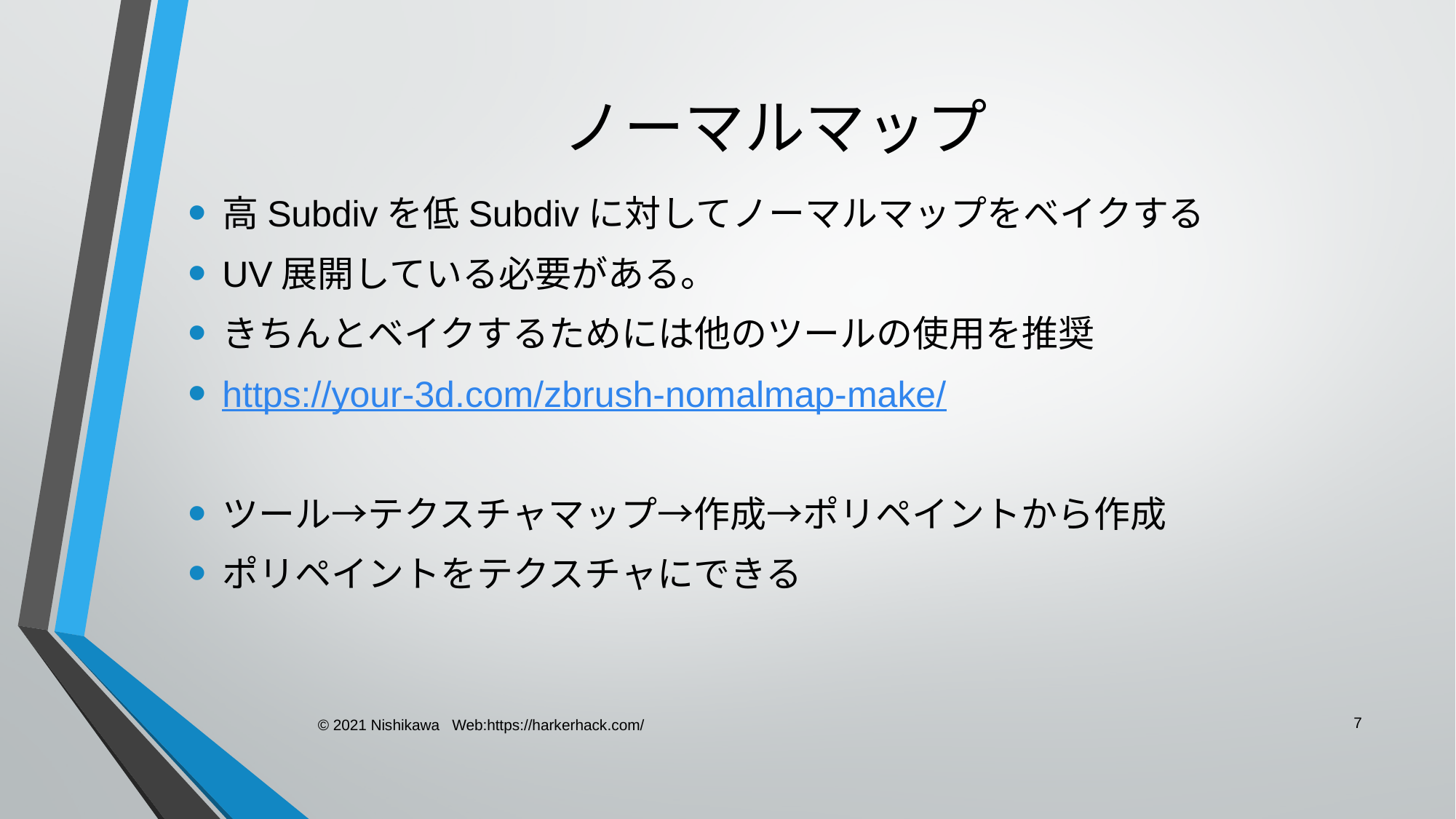

# ノーマルマップ
高Subdivを低Subdivに対してノーマルマップをベイクする
UV展開している必要がある。
きちんとベイクするためには他のツールの使用を推奨
https://your-3d.com/zbrush-nomalmap-make/

ツール→テクスチャマップ→作成→ポリペイントから作成
ポリペイントをテクスチャにできる

7
© 2021 Nishikawa   Web:https://harkerhack.com/